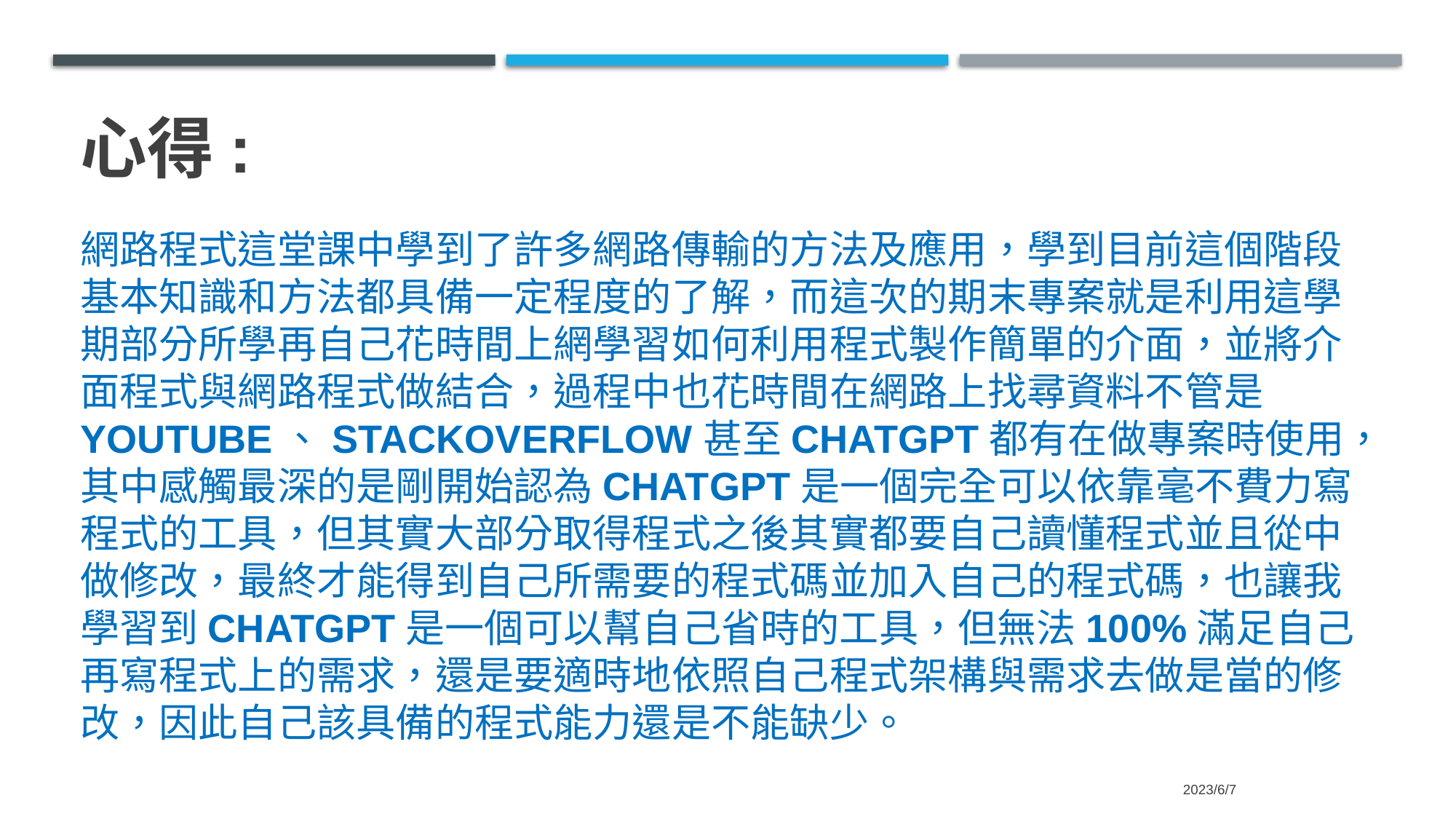

# 心得:
網路程式這堂課中學到了許多網路傳輸的方法及應用，學到目前這個階段基本知識和方法都具備一定程度的了解，而這次的期末專案就是利用這學期部分所學再自己花時間上網學習如何利用程式製作簡單的介面，並將介面程式與網路程式做結合，過程中也花時間在網路上找尋資料不管是YOUTUBE、STACKOVERFLOW甚至CHATGPT都有在做專案時使用，其中感觸最深的是剛開始認為CHATGPT是一個完全可以依靠毫不費力寫程式的工具，但其實大部分取得程式之後其實都要自己讀懂程式並且從中做修改，最終才能得到自己所需要的程式碼並加入自己的程式碼，也讓我學習到CHATGPT是一個可以幫自己省時的工具，但無法100%滿足自己再寫程式上的需求，還是要適時地依照自己程式架構與需求去做是當的修改，因此自己該具備的程式能力還是不能缺少。
2023/6/7